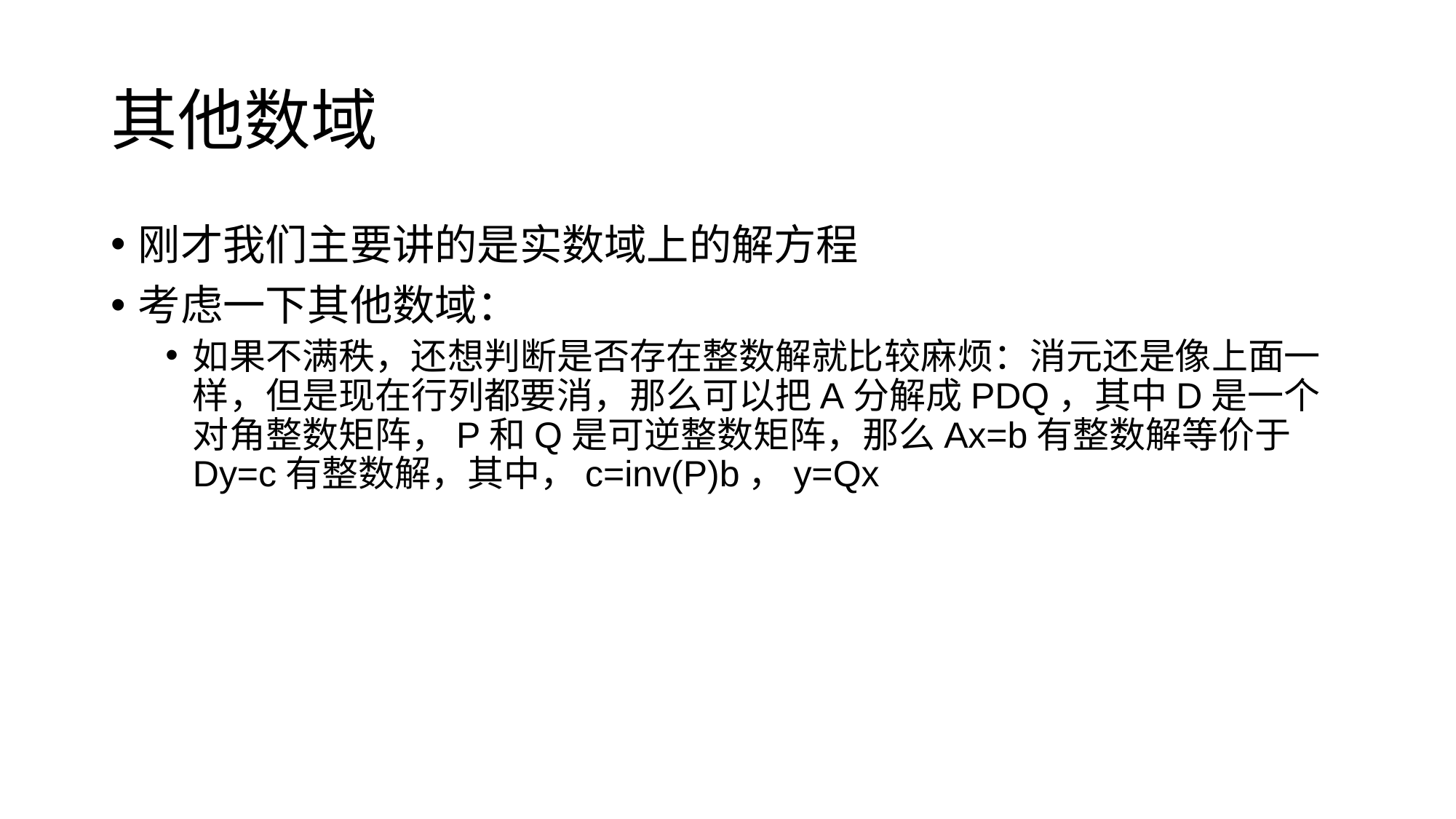

# 其他数域
刚才我们主要讲的是实数域上的解方程
考虑一下其他数域：
如果不满秩，还想判断是否存在整数解就比较麻烦：消元还是像上面一样，但是现在行列都要消，那么可以把A分解成PDQ，其中D是一个对角整数矩阵，P和Q是可逆整数矩阵，那么Ax=b有整数解等价于Dy=c有整数解，其中，c=inv(P)b，y=Qx